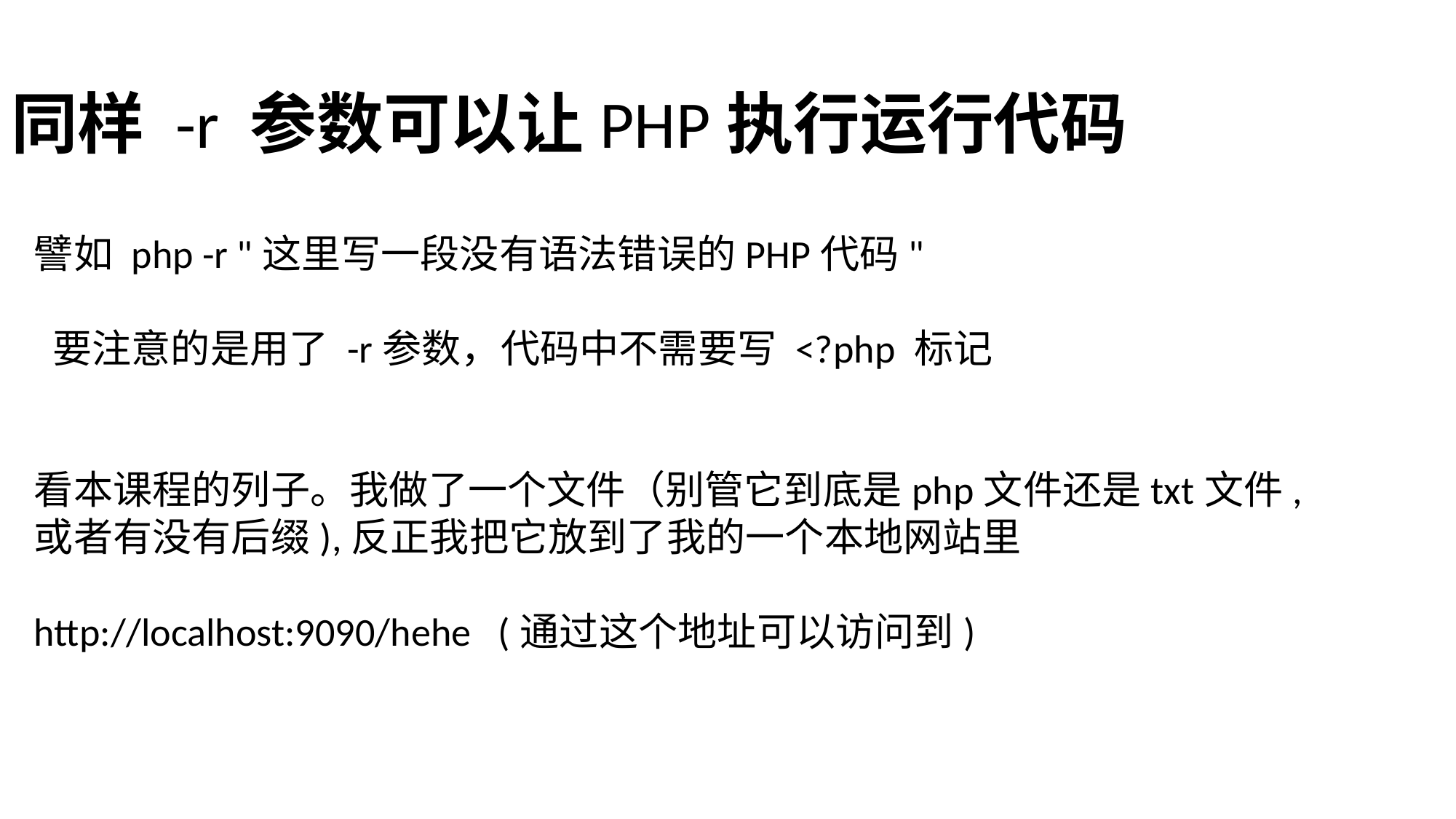

# 同样 -r 参数可以让PHP执行运行代码
譬如 php -r "这里写一段没有语法错误的PHP代码"

 要注意的是用了 -r参数，代码中不需要写 <?php 标记

看本课程的列子。我做了一个文件（别管它到底是php文件还是txt文件,或者有没有后缀),反正我把它放到了我的一个本地网站里

http://localhost:9090/hehe   (通过这个地址可以访问到)